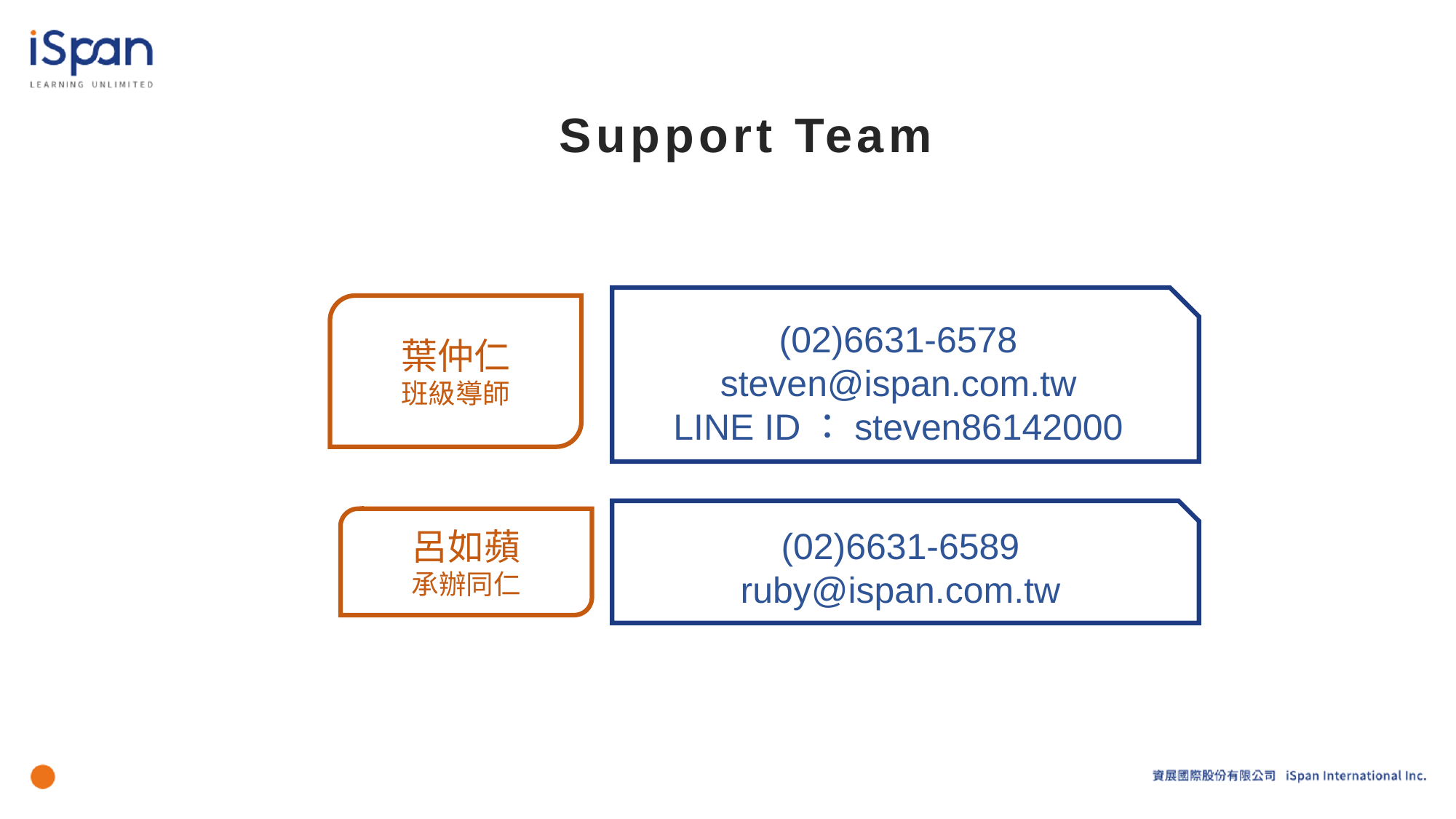

Support Team
(02)6631-6578
steven@ispan.com.tw
LINE ID：steven86142000
葉仲仁
班級導師
(02)6631-6589
ruby@ispan.com.tw
呂如蘋
承辦同仁